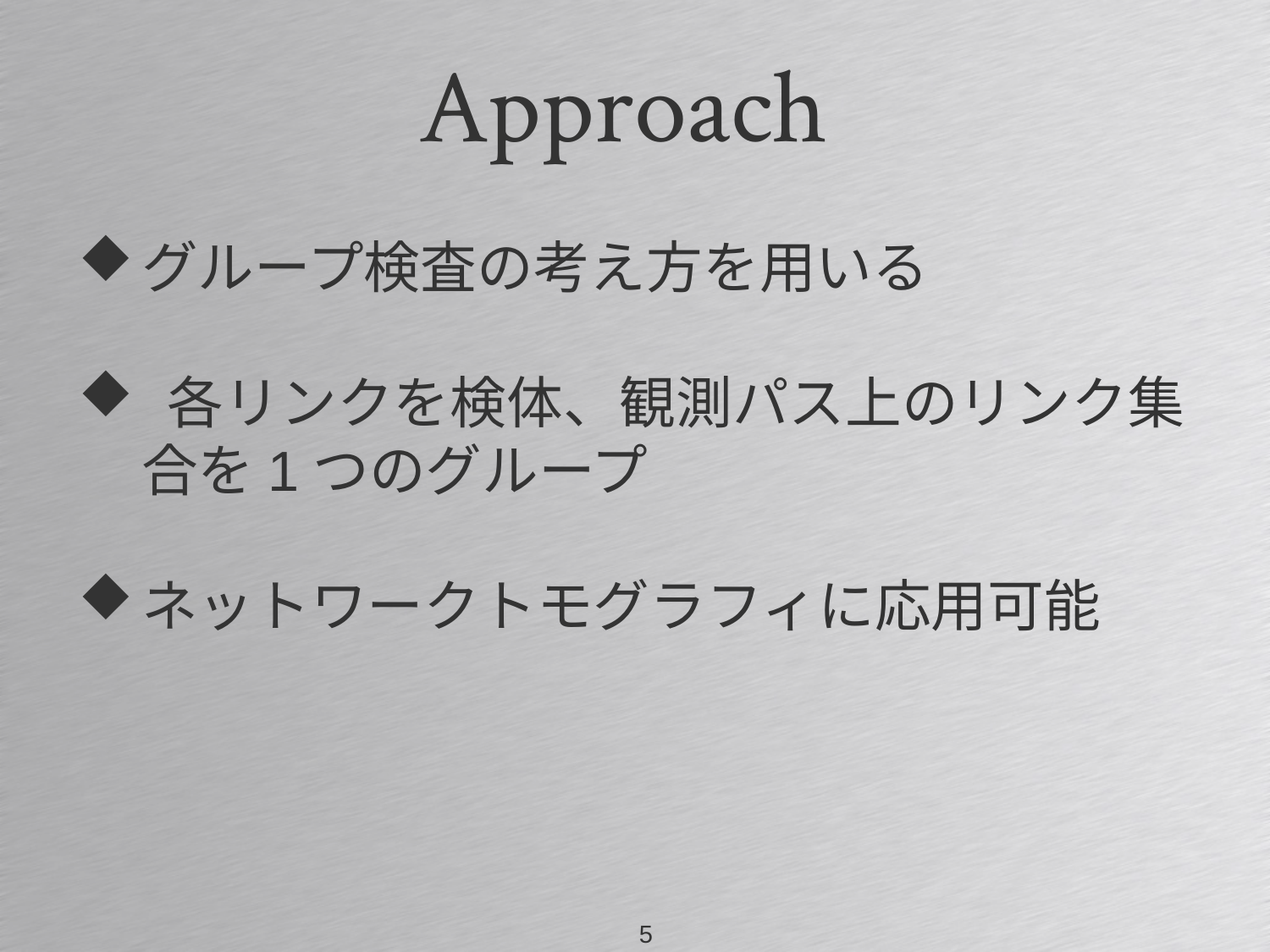

Approach
グループ検査の考え方を用いる

 各リンクを検体、観測パス上のリンク集合を1つのグループ

ネットワークトモグラフィに応用可能

5